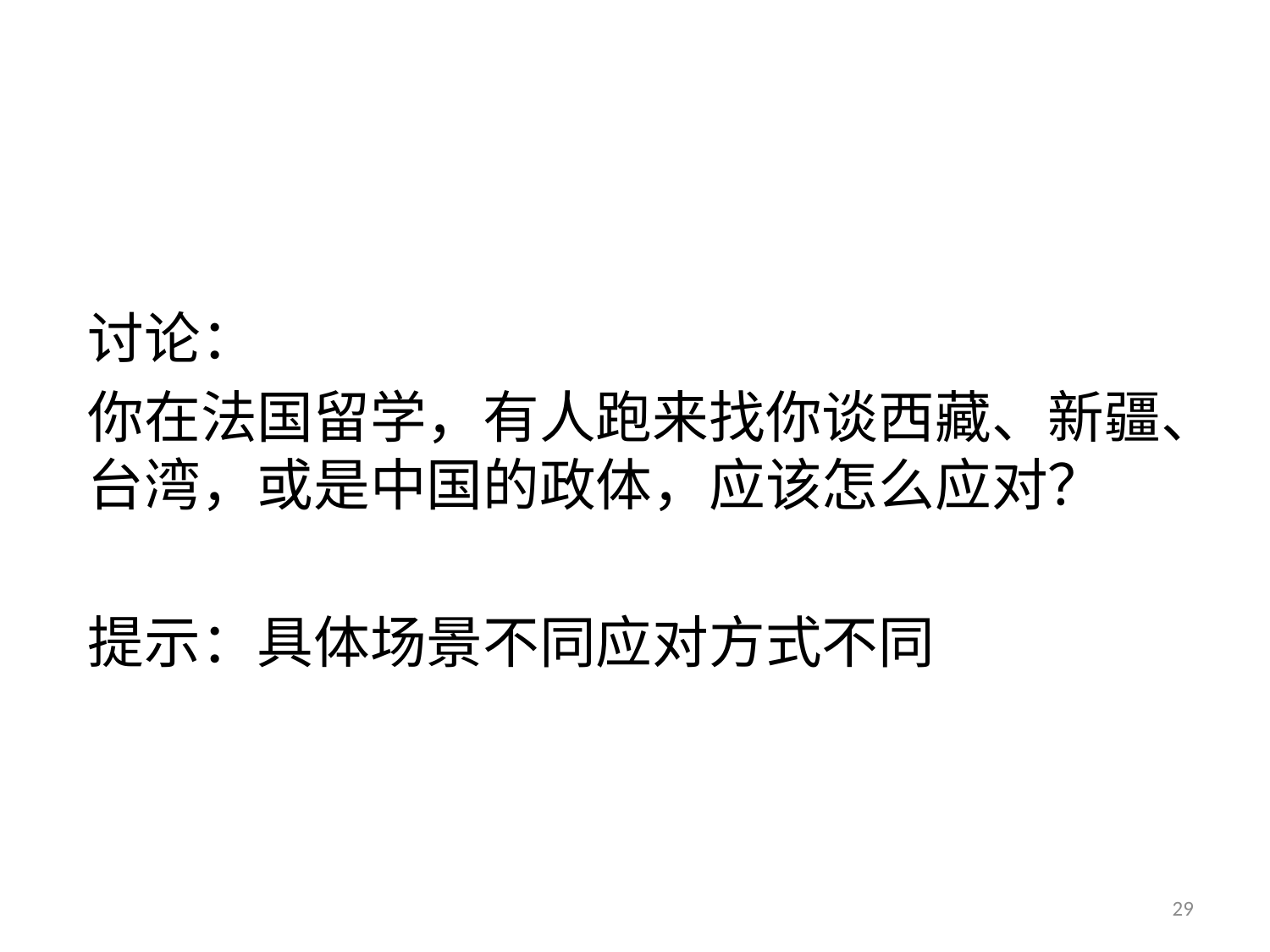

#
讨论：
你在法国留学，有人跑来找你谈西藏、新疆、台湾，或是中国的政体，应该怎么应对？

提示：具体场景不同应对方式不同
29